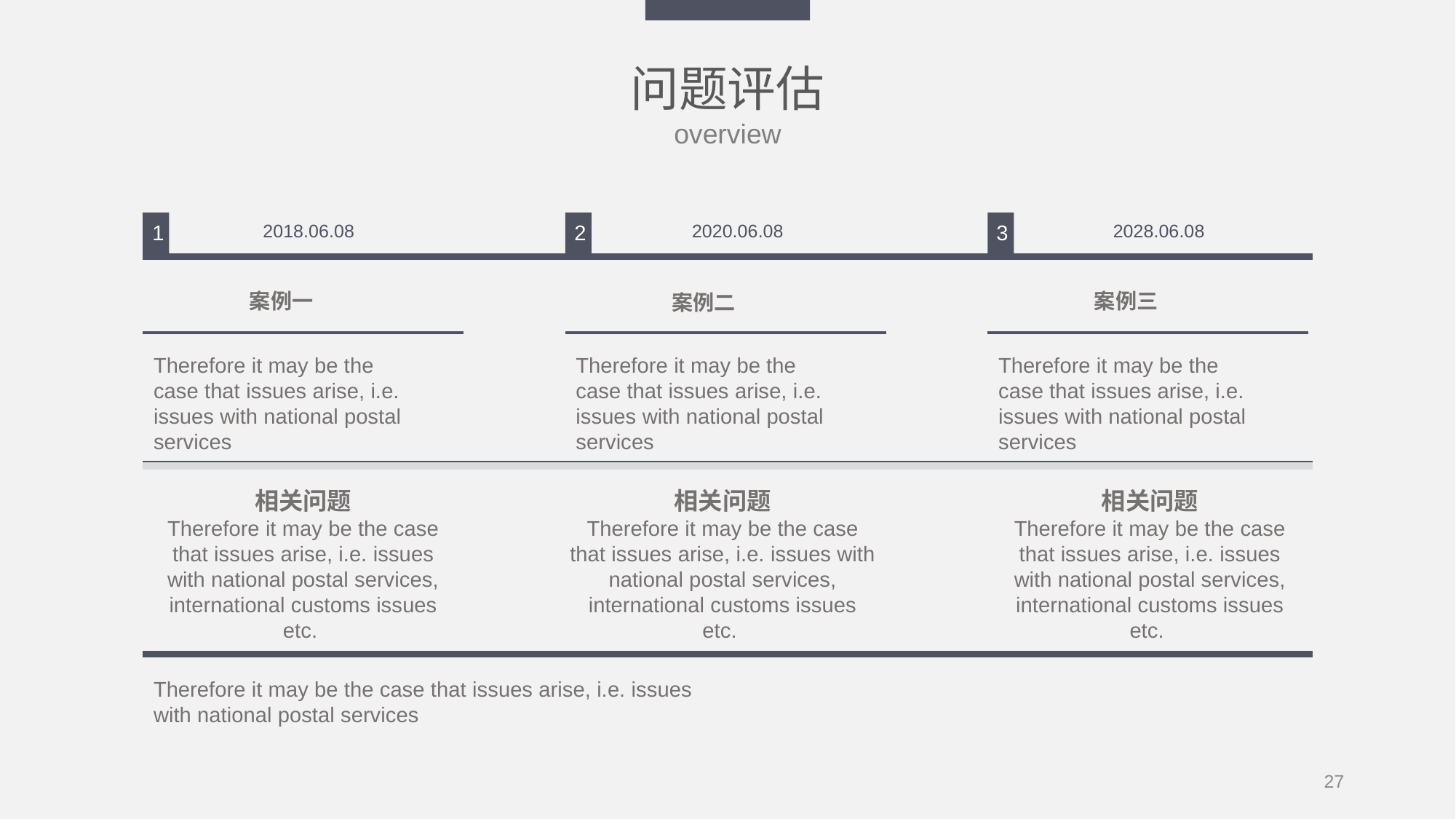

问题评估
overview

1

2

3
2018.06.08
2020.06.08
2028.06.08
案例一
案例三
案例二
Therefore it may be the case that issues arise, i.e. issues with national postal services
Therefore it may be the case that issues arise, i.e. issues with national postal services
Therefore it may be the case that issues arise, i.e. issues with national postal services
相关问题
Therefore it may be the case that issues arise, i.e. issues with national postal services, international customs issues etc.
相关问题
Therefore it may be the case that issues arise, i.e. issues with national postal services, international customs issues etc.
相关问题
Therefore it may be the case that issues arise, i.e. issues with national postal services, international customs issues etc.
Therefore it may be the case that issues arise, i.e. issues with national postal services
27